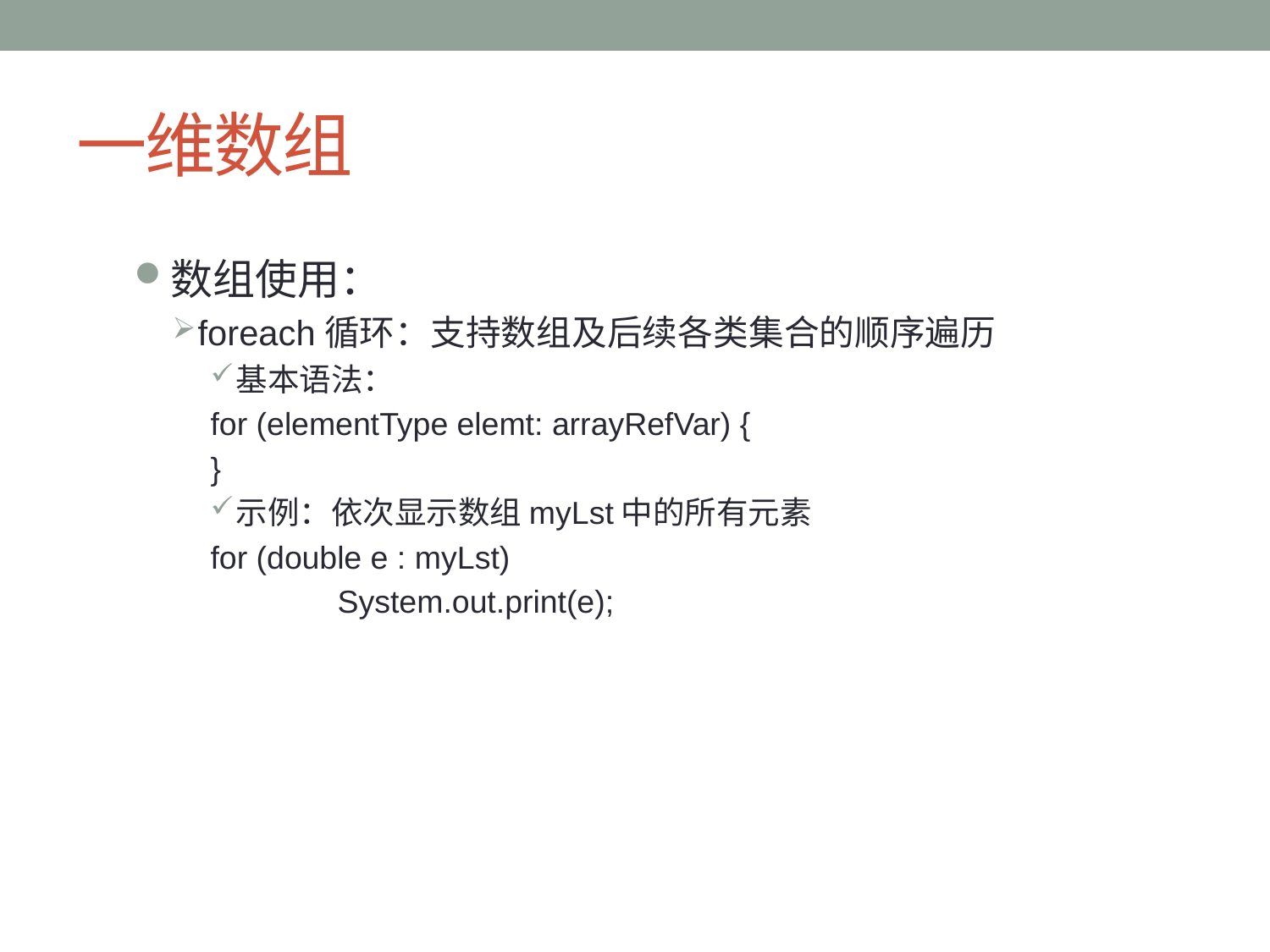

# 一维数组
数组使用：
foreach循环：支持数组及后续各类集合的顺序遍历
基本语法：
for (elementType elemt: arrayRefVar) {
}
示例：依次显示数组myLst中的所有元素
for (double e : myLst)
	System.out.print(e);